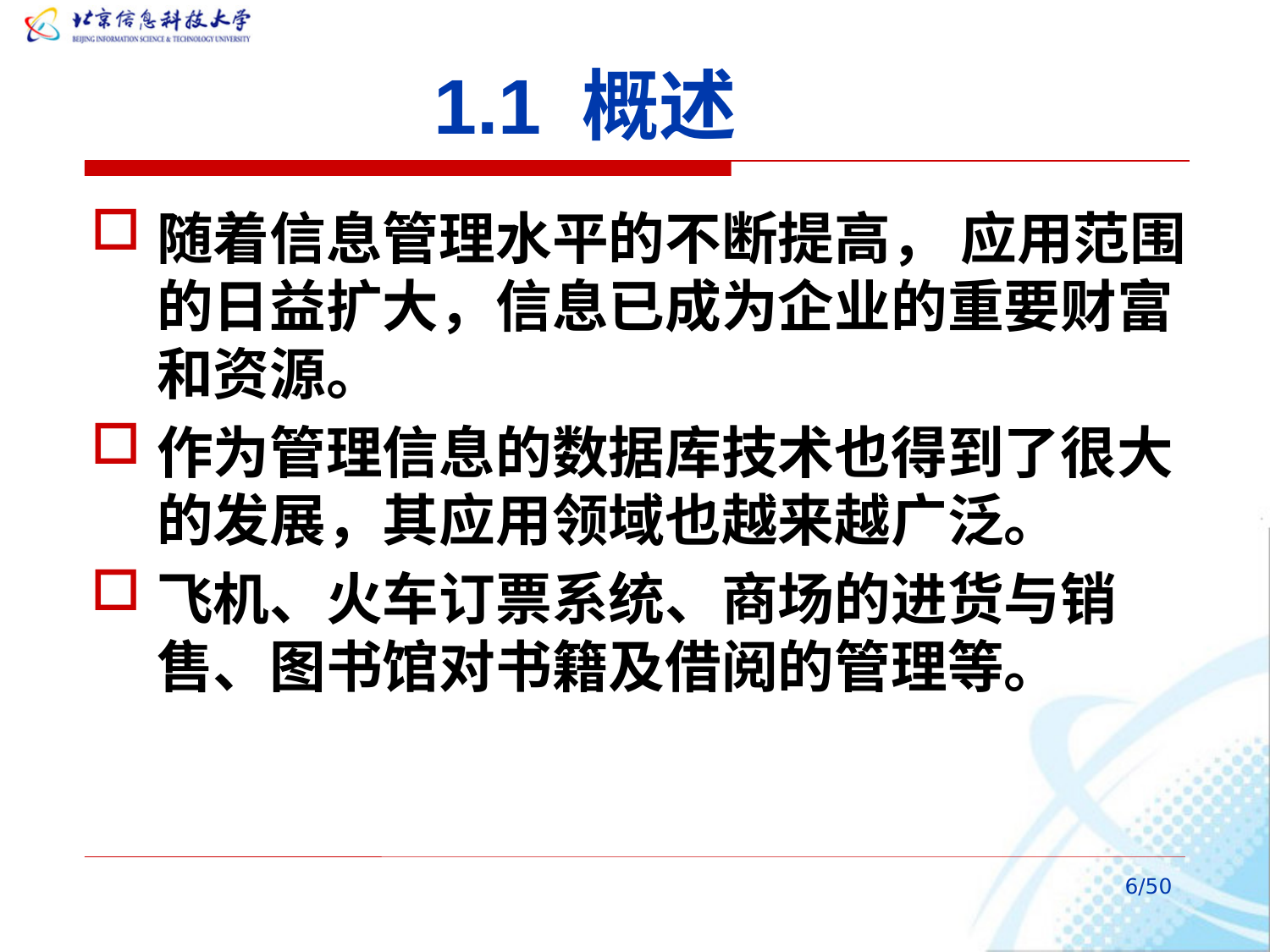

# 1.1 概述
随着信息管理水平的不断提高， 应用范围的日益扩大，信息已成为企业的重要财富和资源。
作为管理信息的数据库技术也得到了很大的发展，其应用领域也越来越广泛。
飞机、火车订票系统、商场的进货与销售、图书馆对书籍及借阅的管理等。

6/50